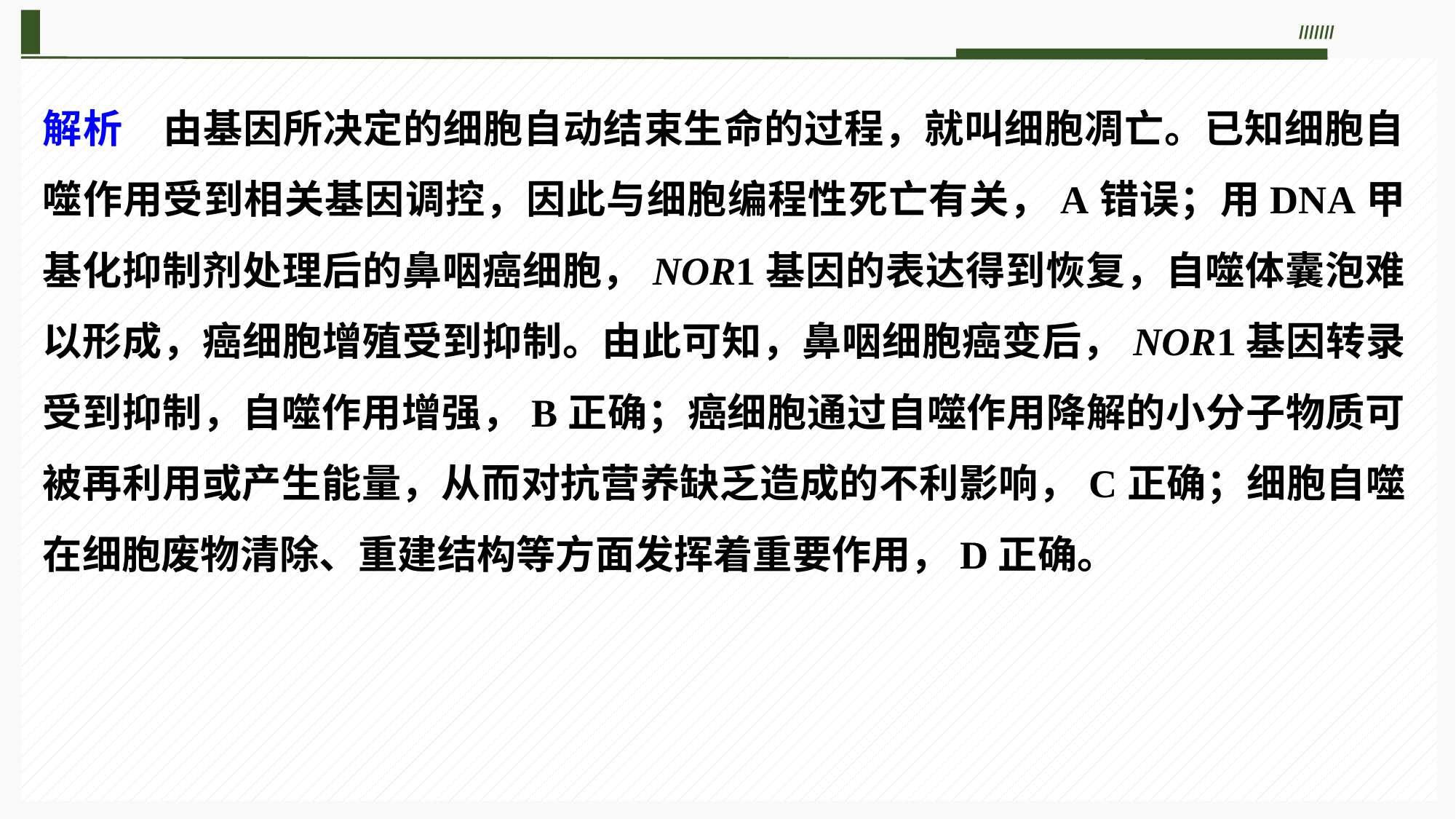

解析　由基因所决定的细胞自动结束生命的过程，就叫细胞凋亡。已知细胞自噬作用受到相关基因调控，因此与细胞编程性死亡有关，A错误；用DNA甲基化抑制剂处理后的鼻咽癌细胞，NOR1基因的表达得到恢复，自噬体囊泡难以形成，癌细胞增殖受到抑制。由此可知，鼻咽细胞癌变后，NOR1基因转录受到抑制，自噬作用增强，B正确；癌细胞通过自噬作用降解的小分子物质可被再利用或产生能量，从而对抗营养缺乏造成的不利影响，C正确；细胞自噬在细胞废物清除、重建结构等方面发挥着重要作用，D正确。